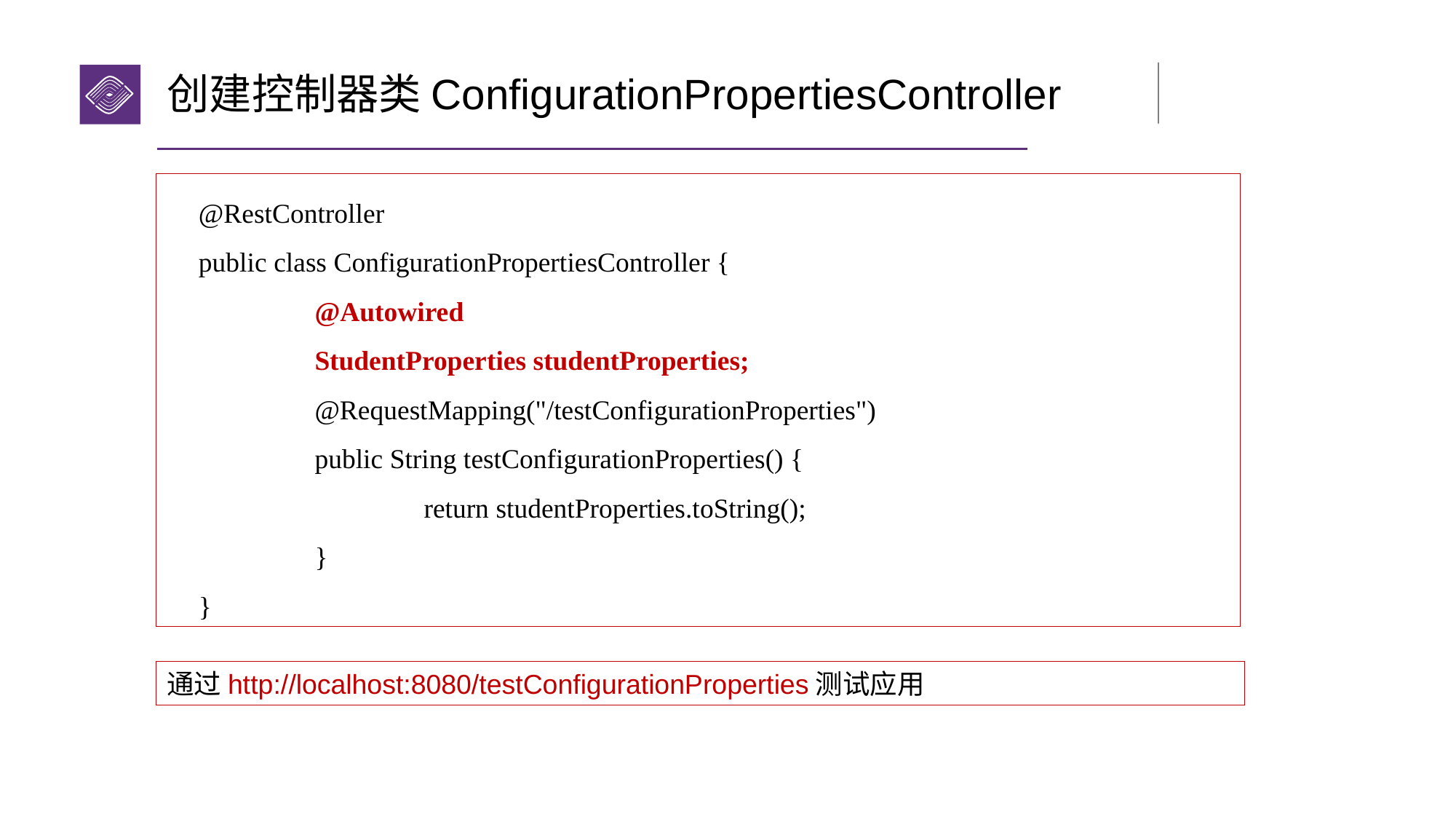

# 创建控制器类ConfigurationPropertiesController
@RestController
public class ConfigurationPropertiesController {
	 @Autowired
	 StudentProperties studentProperties;
	 @RequestMapping("/testConfigurationProperties")
	 public String testConfigurationProperties() {
		 return studentProperties.toString();
	 }
}
通过http://localhost:8080/testConfigurationProperties测试应用
28